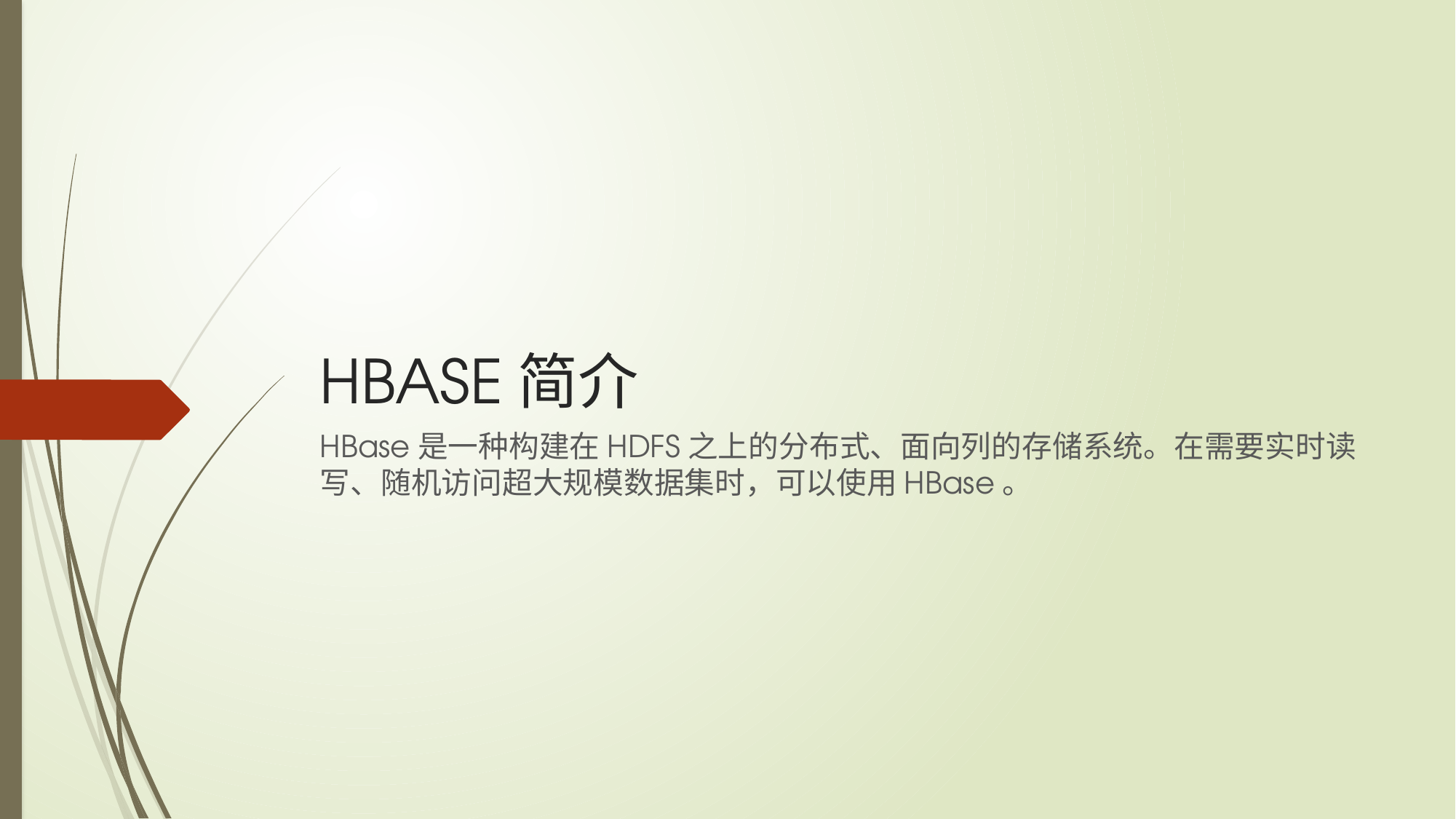

# HBASE简介
HBase是一种构建在HDFS之上的分布式、面向列的存储系统。在需要实时读写、随机访问超大规模数据集时，可以使用HBase。